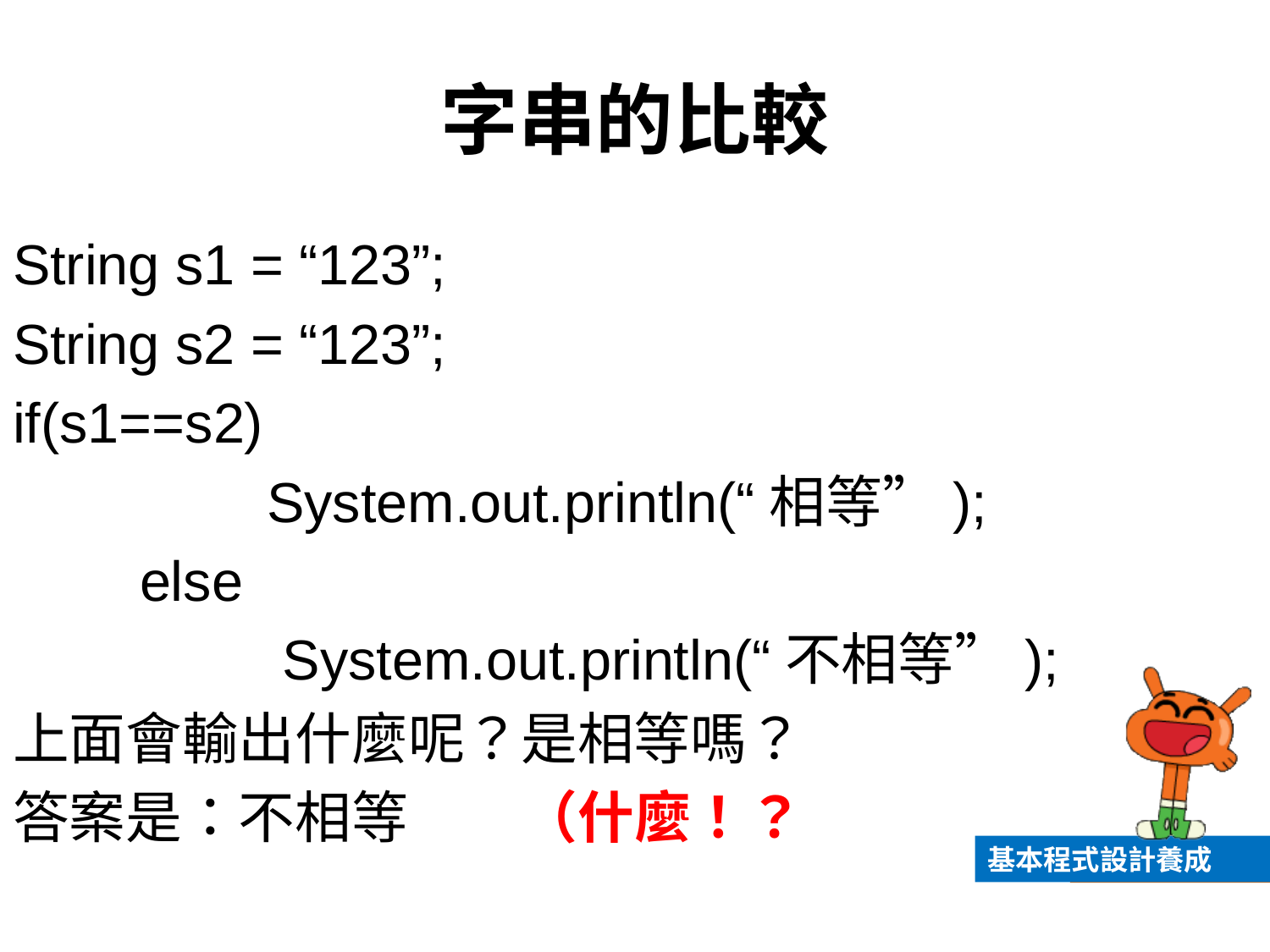

# 字串的比較
String s1 = “123”;
String s2 = “123”;
if(s1==s2)
		System.out.println(“相等”);
	else
		 System.out.println(“不相等”);
上面會輸出什麼呢？是相等嗎？
答案是：不相等　　（什麼！？